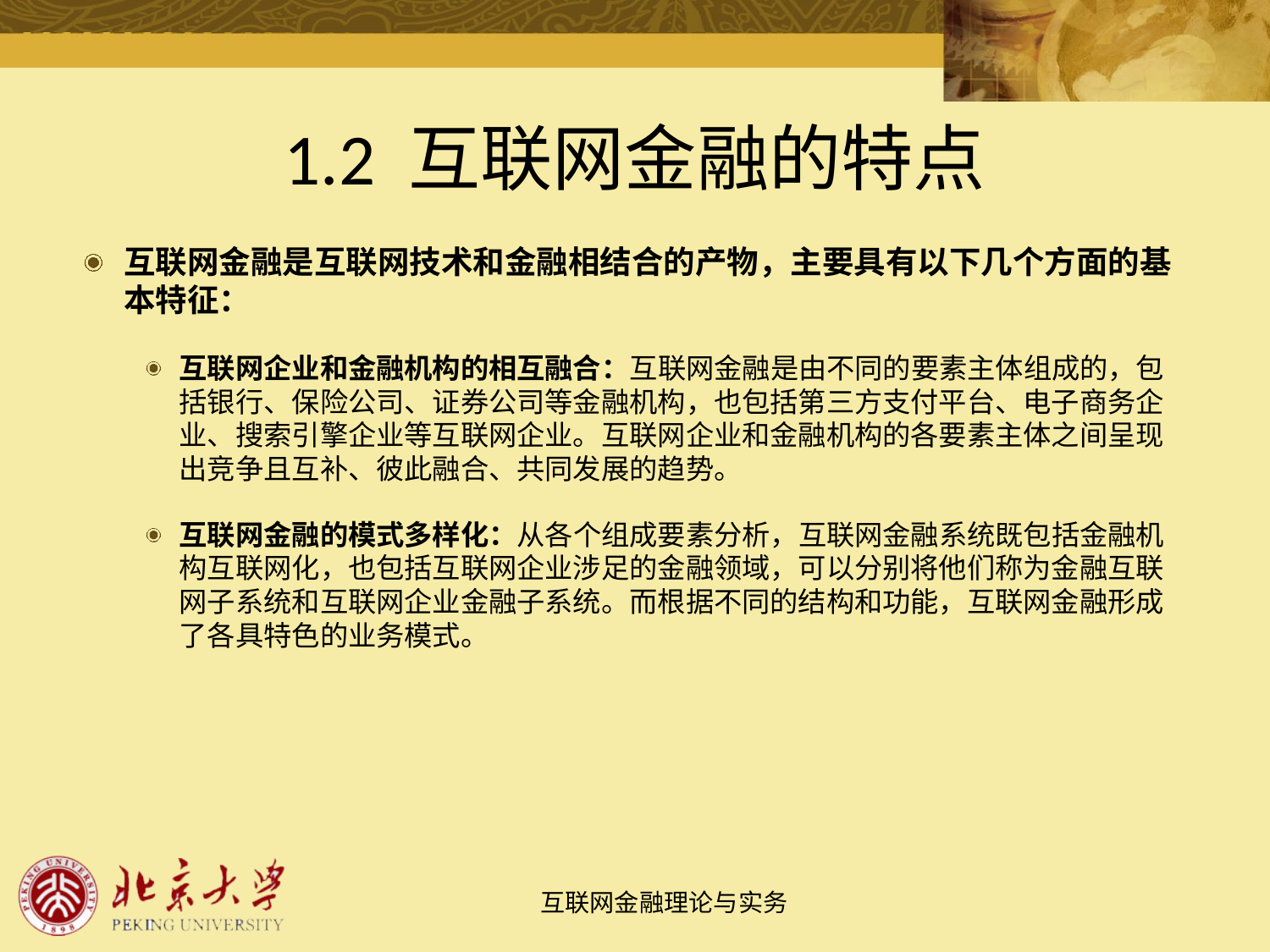

# 1.2 互联网金融的特点
互联网金融是互联网技术和金融相结合的产物，主要具有以下几个方面的基本特征：
互联网企业和金融机构的相互融合：互联网金融是由不同的要素主体组成的，包括银行、保险公司、证券公司等金融机构，也包括第三方支付平台、电子商务企业、搜索引擎企业等互联网企业。互联网企业和金融机构的各要素主体之间呈现出竞争且互补、彼此融合、共同发展的趋势。
互联网金融的模式多样化：从各个组成要素分析，互联网金融系统既包括金融机构互联网化，也包括互联网企业涉足的金融领域，可以分别将他们称为金融互联网子系统和互联网企业金融子系统。而根据不同的结构和功能，互联网金融形成了各具特色的业务模式。